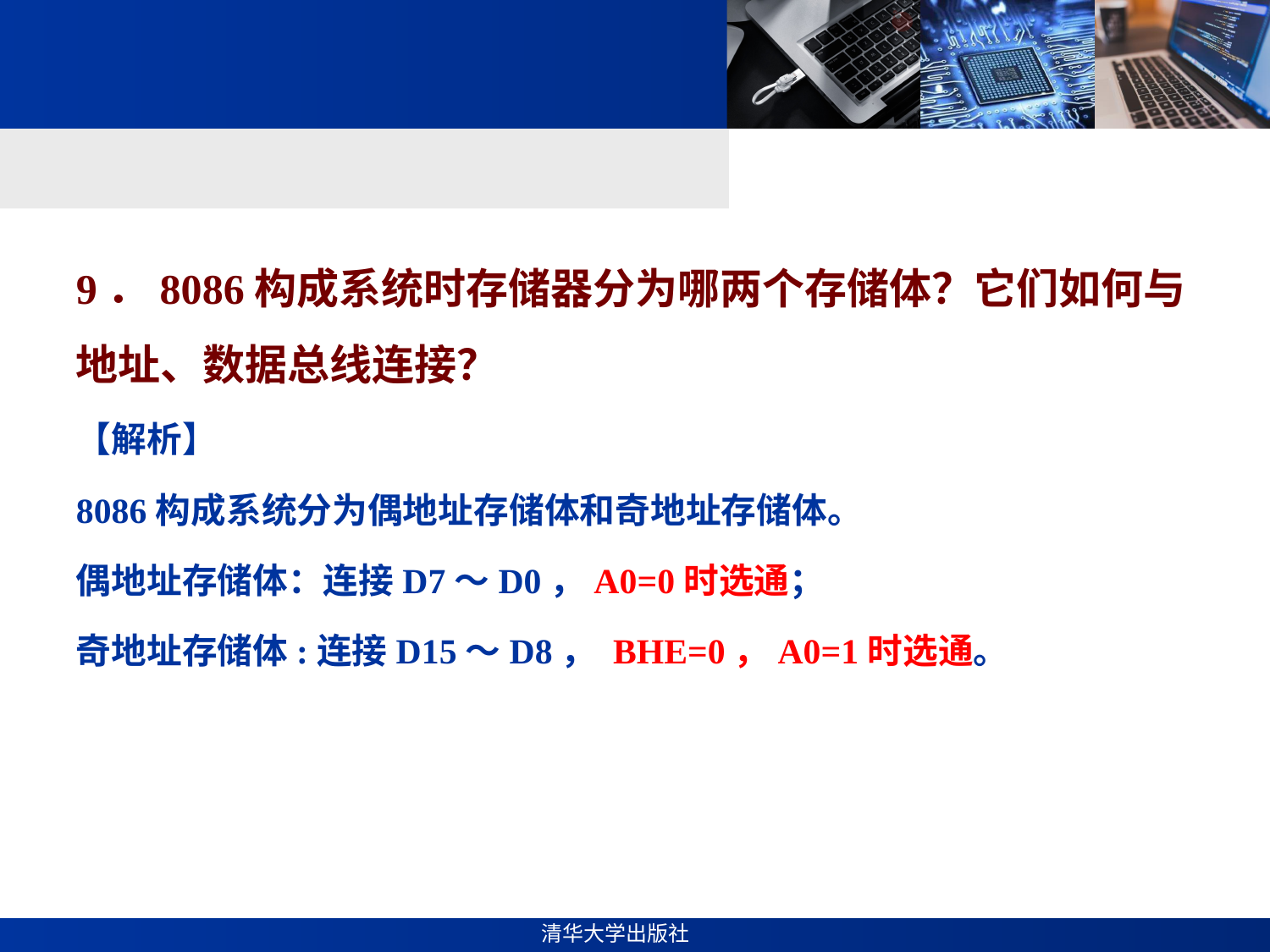

#

9．8086构成系统时存储器分为哪两个存储体？它们如何与地址、数据总线连接？
【解析】
8086构成系统分为偶地址存储体和奇地址存储体。
偶地址存储体：连接D7～D0，A0=0时选通；
奇地址存储体:连接D15～D8， BHE=0，A0=1时选通。